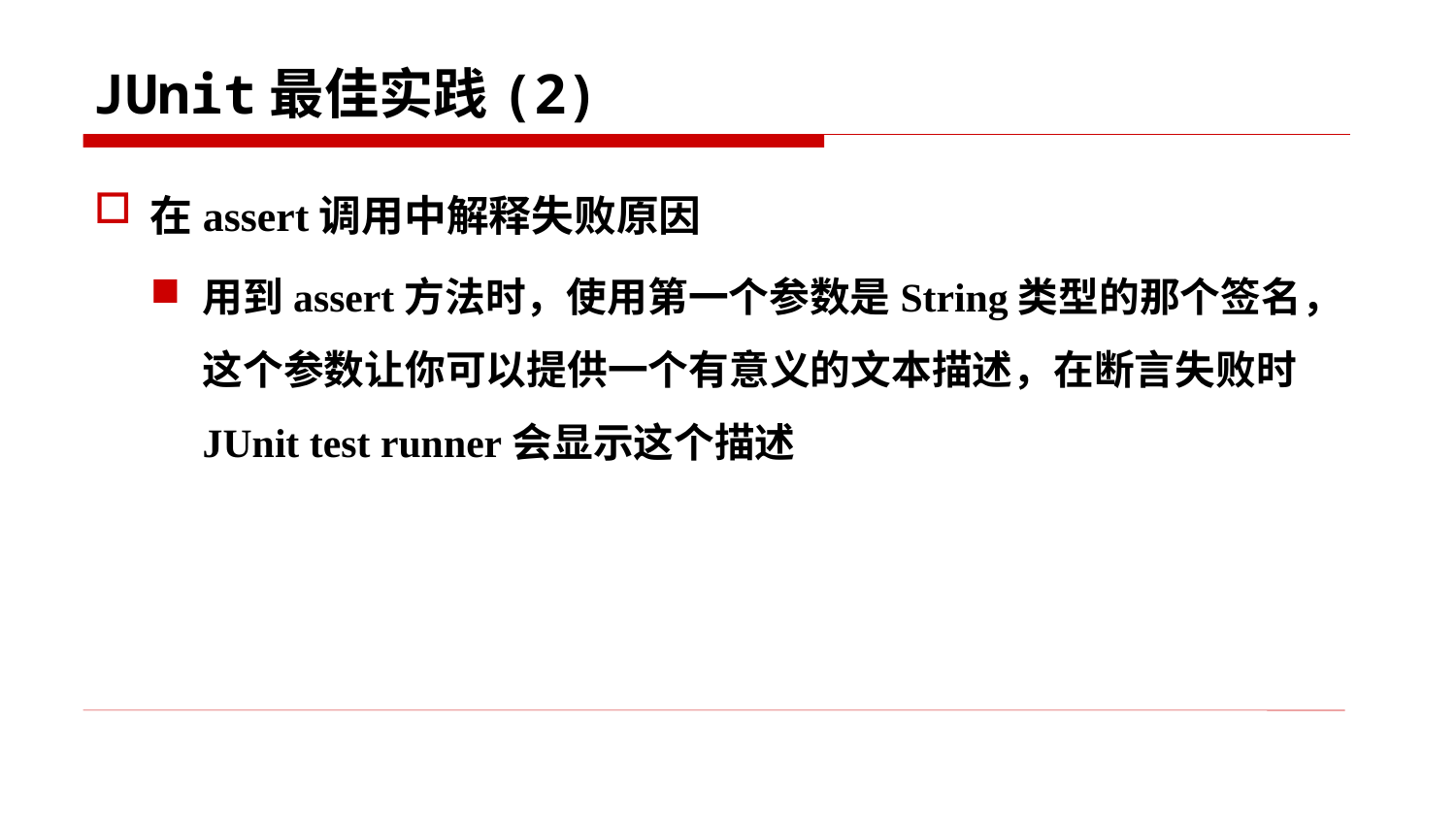

# JUnit最佳实践(2)
在assert调用中解释失败原因
用到assert方法时，使用第一个参数是String类型的那个签名，这个参数让你可以提供一个有意义的文本描述，在断言失败时JUnit test runner会显示这个描述